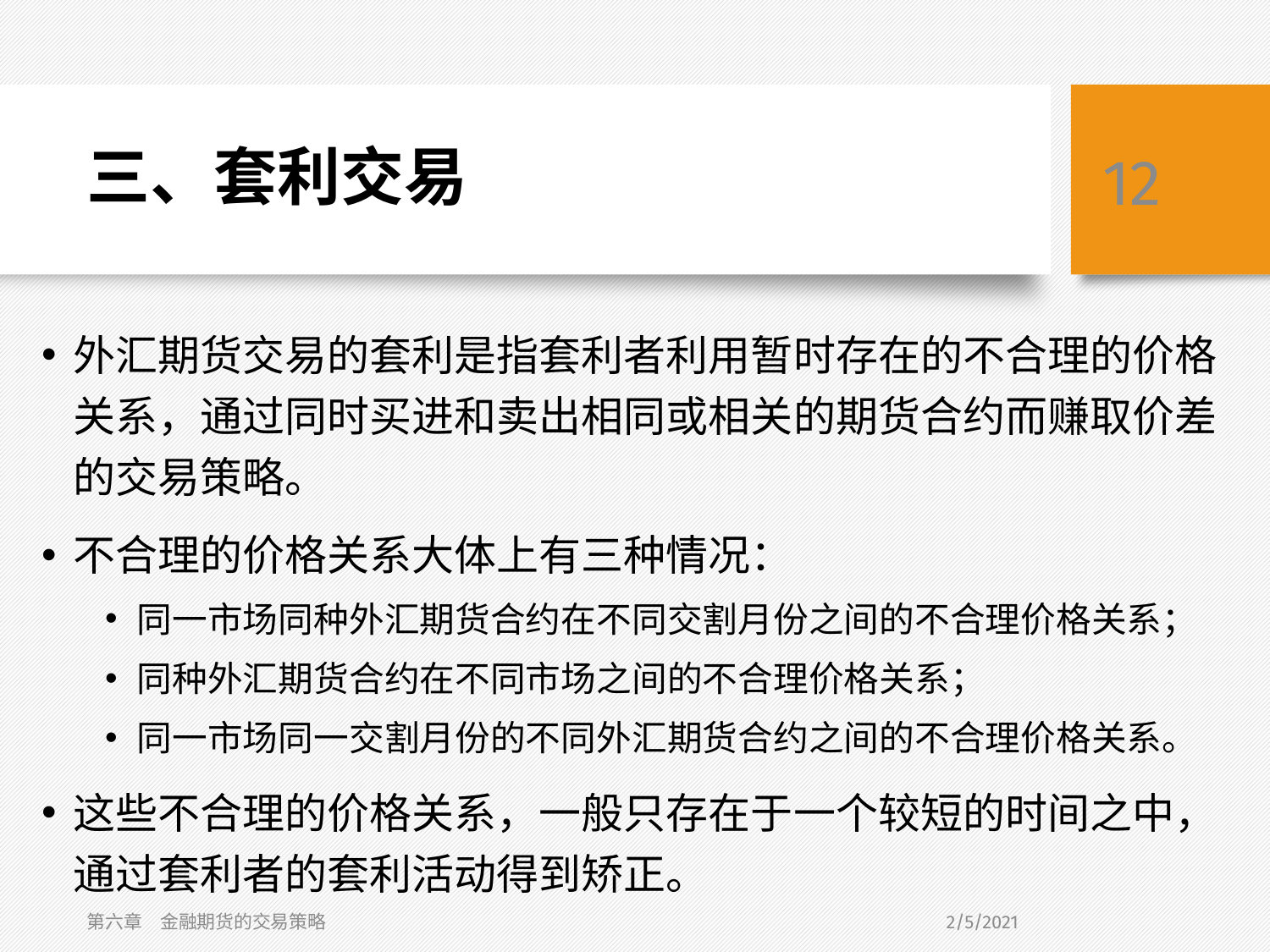

# 三、套利交易
12
外汇期货交易的套利是指套利者利用暂时存在的不合理的价格关系，通过同时买进和卖出相同或相关的期货合约而赚取价差的交易策略。
不合理的价格关系大体上有三种情况：
同一市场同种外汇期货合约在不同交割月份之间的不合理价格关系；
同种外汇期货合约在不同市场之间的不合理价格关系；
同一市场同一交割月份的不同外汇期货合约之间的不合理价格关系。
这些不合理的价格关系，一般只存在于一个较短的时间之中，通过套利者的套利活动得到矫正。

2/5/2021
第六章　金融期货的交易策略